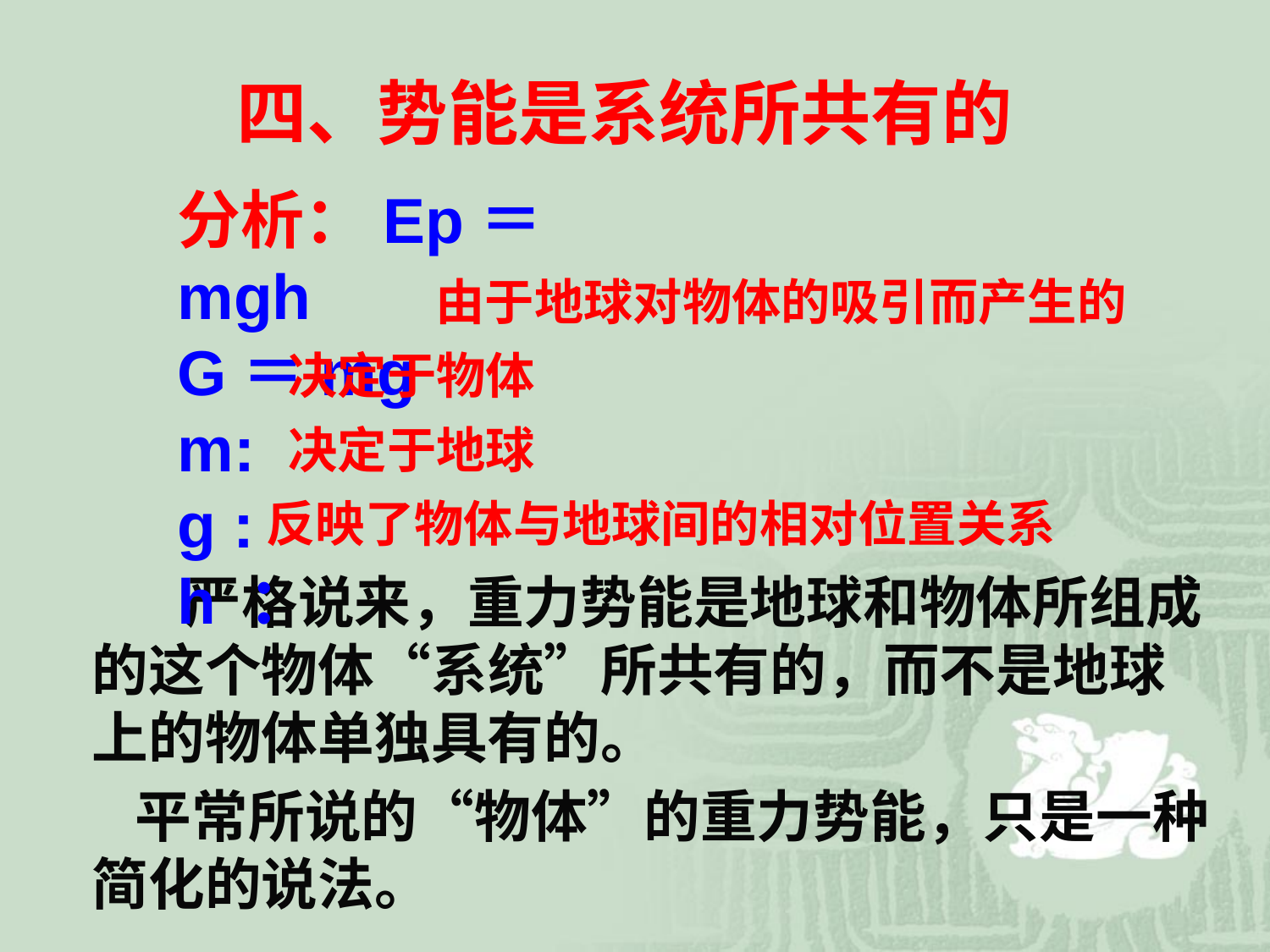

# 四、势能是系统所共有的
分析：Ep＝mgh
G＝mg
m:
g :
h ：
由于地球对物体的吸引而产生的
决定于物体
决定于地球

反映了物体与地球间的相对位置关系
          严格说来，重力势能是地球和物体所组成的这个物体“系统”所共有的，而不是地球上的物体单独具有的。
      平常所说的“物体”的重力势能，只是一种简化的说法。